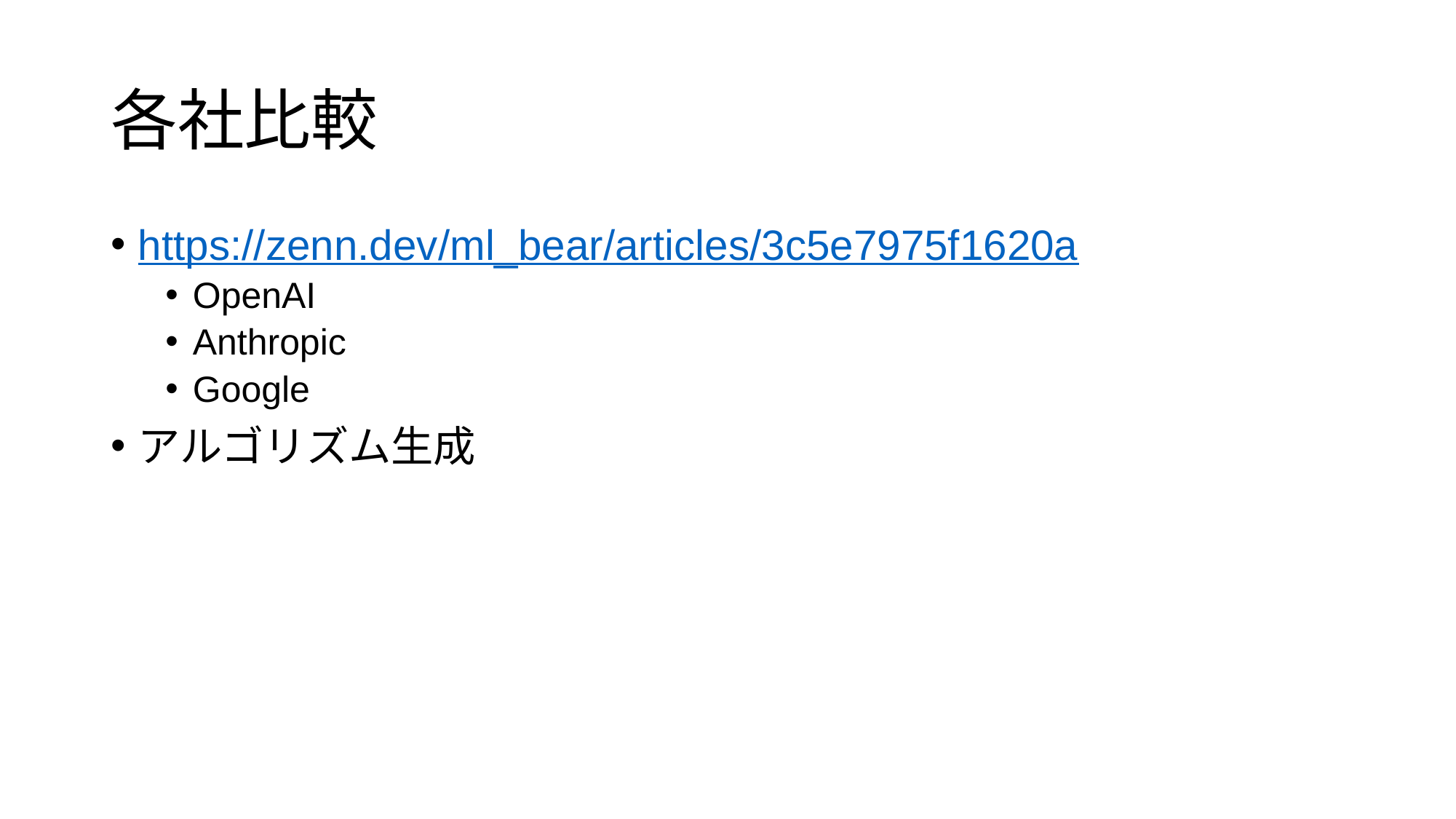

# 各社比較
https://zenn.dev/ml_bear/articles/3c5e7975f1620a
OpenAI
Anthropic
Google
アルゴリズム生成